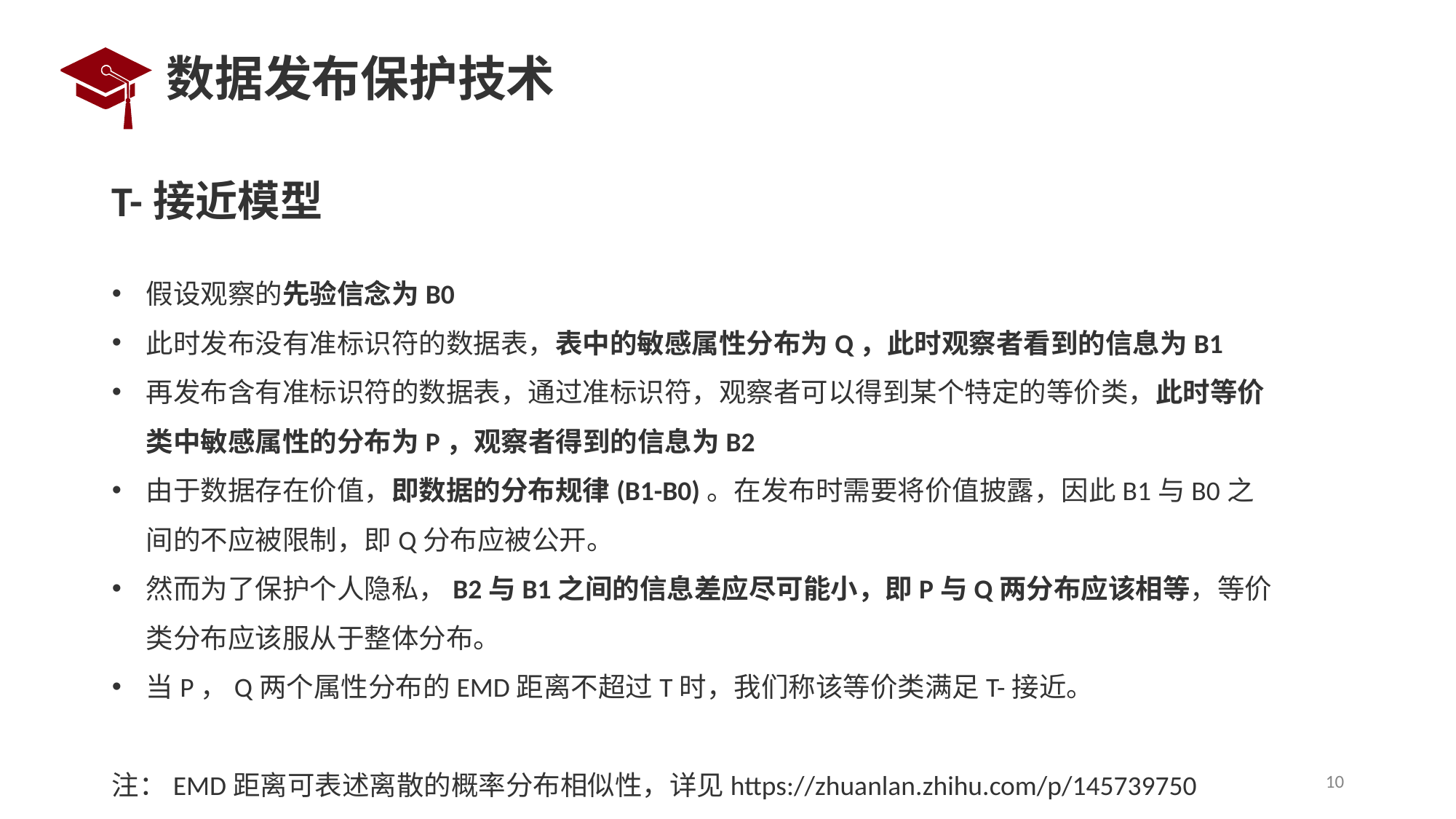

# 数据发布保护技术
T-接近模型
假设观察的先验信念为B0
此时发布没有准标识符的数据表，表中的敏感属性分布为Q，此时观察者看到的信息为B1
再发布含有准标识符的数据表，通过准标识符，观察者可以得到某个特定的等价类，此时等价类中敏感属性的分布为P，观察者得到的信息为B2
由于数据存在价值，即数据的分布规律(B1-B0)。在发布时需要将价值披露，因此B1与B0之间的不应被限制，即Q分布应被公开。
然而为了保护个人隐私，B2与B1之间的信息差应尽可能小，即P与Q两分布应该相等，等价类分布应该服从于整体分布。
当P，Q两个属性分布的EMD距离不超过T时，我们称该等价类满足T-接近。

注：EMD距离可表述离散的概率分布相似性，详见https://zhuanlan.zhihu.com/p/145739750
10